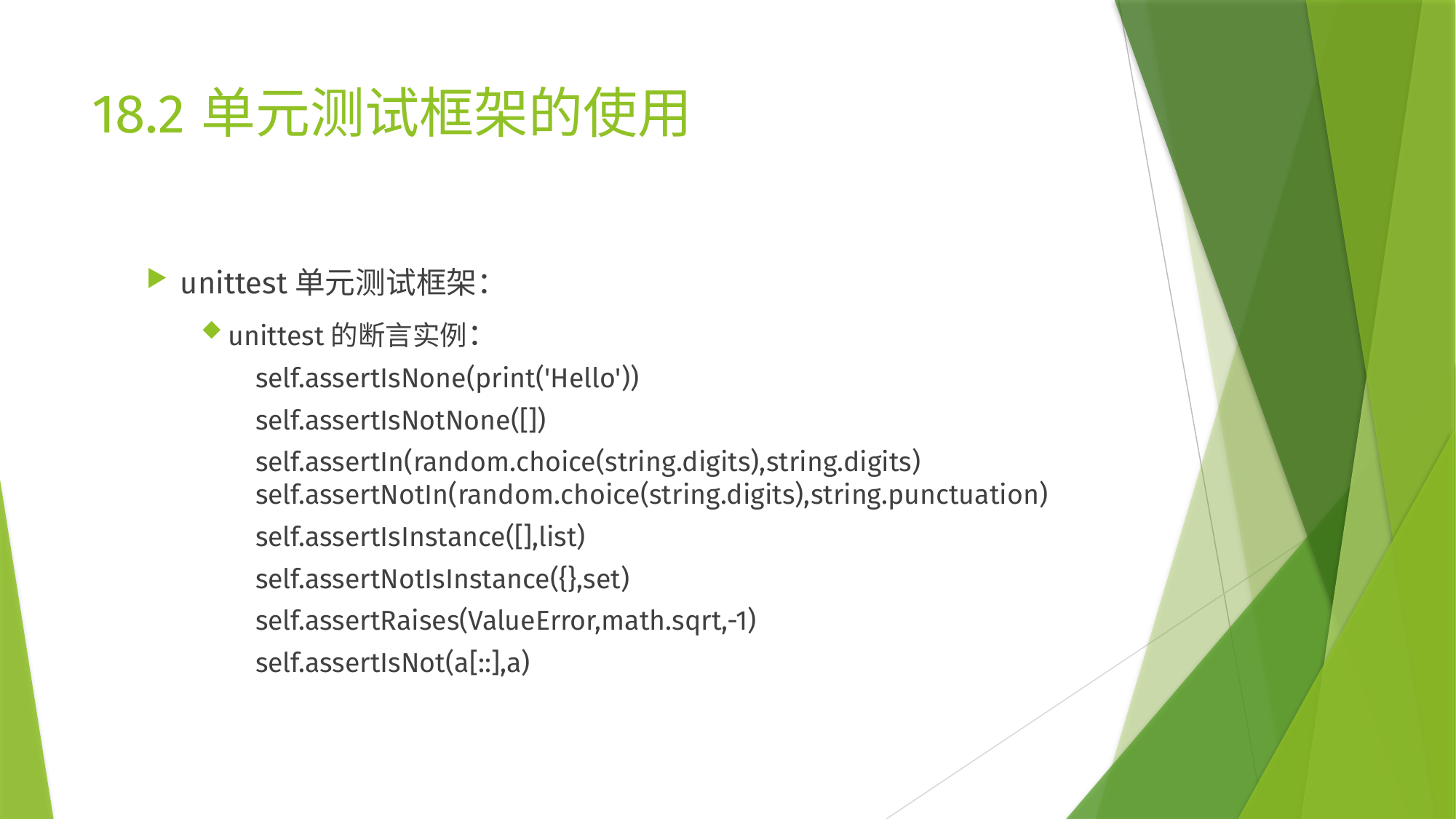

# 18.2	单元测试框架的使用
unittest单元测试框架：
unittest的断言实例：
self.assertIsNone(print('Hello'))
self.assertIsNotNone([])
self.assertIn(random.choice(string.digits),string.digits) self.assertNotIn(random.choice(string.digits),string.punctuation)
self.assertIsInstance([],list)
self.assertNotIsInstance({},set)
self.assertRaises(ValueError,math.sqrt,-1)
self.assertIsNot(a[::],a)